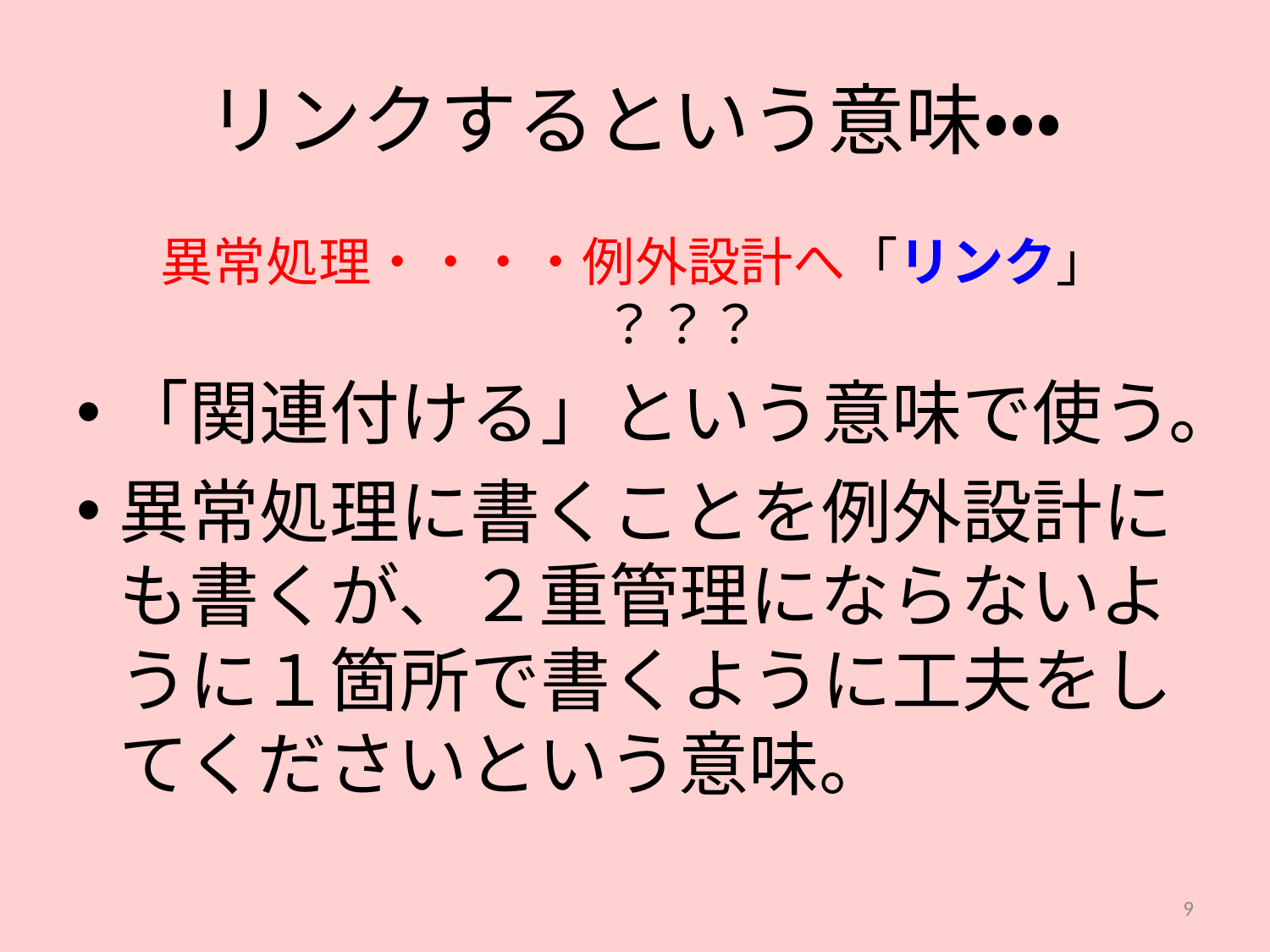

# リンクするという意味・・・
異常処理・・・・例外設計へ「リンク」　？？？
「関連付ける」という意味で使う。
異常処理に書くことを例外設計にも書くが、２重管理にならないように１箇所で書くように工夫をしてくださいという意味。
9